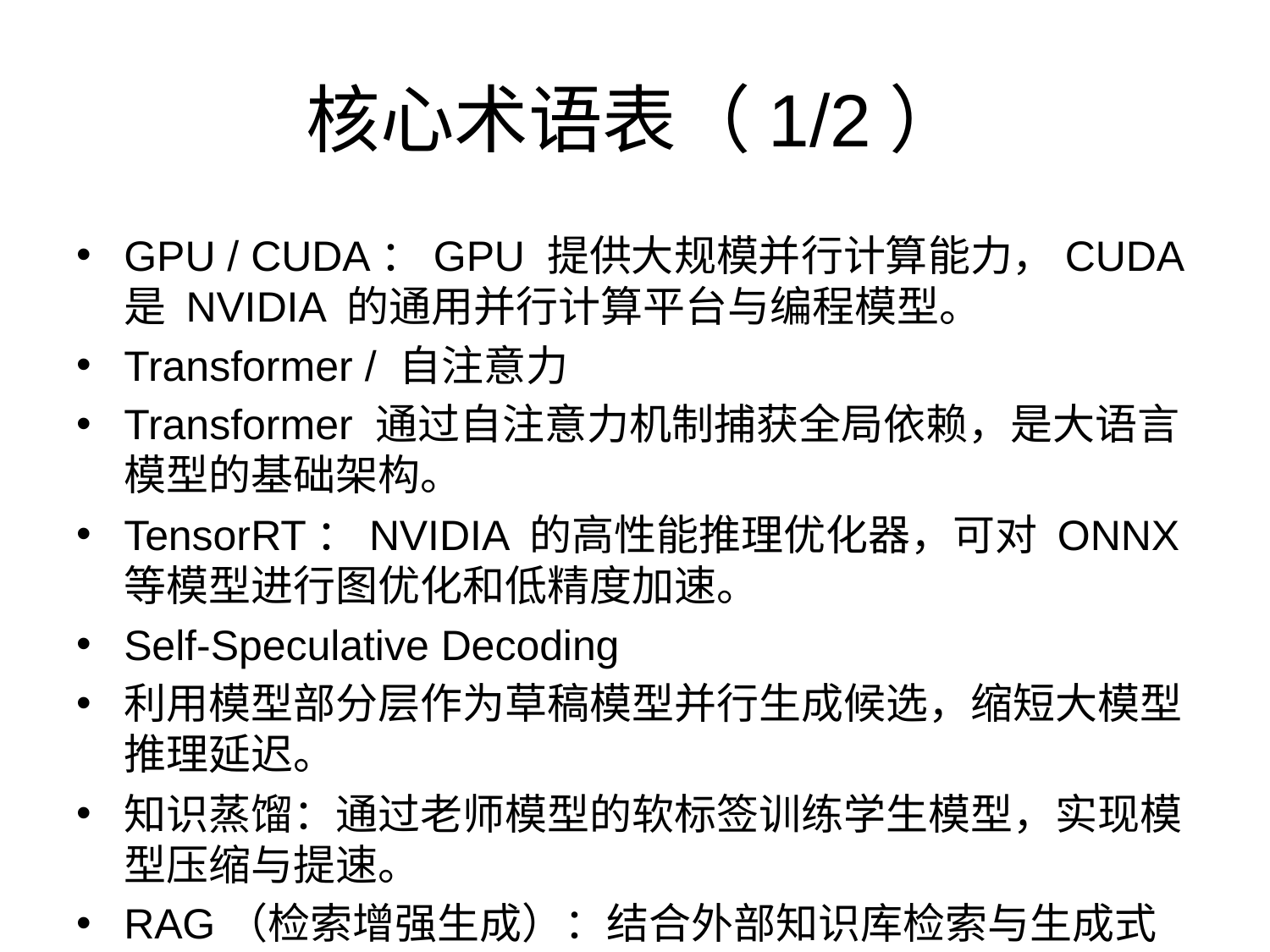

# 核心术语表（1/2）
GPU / CUDA：GPU 提供大规模并行计算能力，CUDA 是 NVIDIA 的通用并行计算平台与编程模型。
Transformer / 自注意力
Transformer 通过自注意力机制捕获全局依赖，是大语言模型的基础架构。
TensorRT：NVIDIA 的高性能推理优化器，可对 ONNX 等模型进行图优化和低精度加速。
Self-Speculative Decoding
利用模型部分层作为草稿模型并行生成候选，缩短大模型推理延迟。
知识蒸馏：通过老师模型的软标签训练学生模型，实现模型压缩与提速。
RAG（检索增强生成）：结合外部知识库检索与生成式模型，提升答案准确性与时效性。